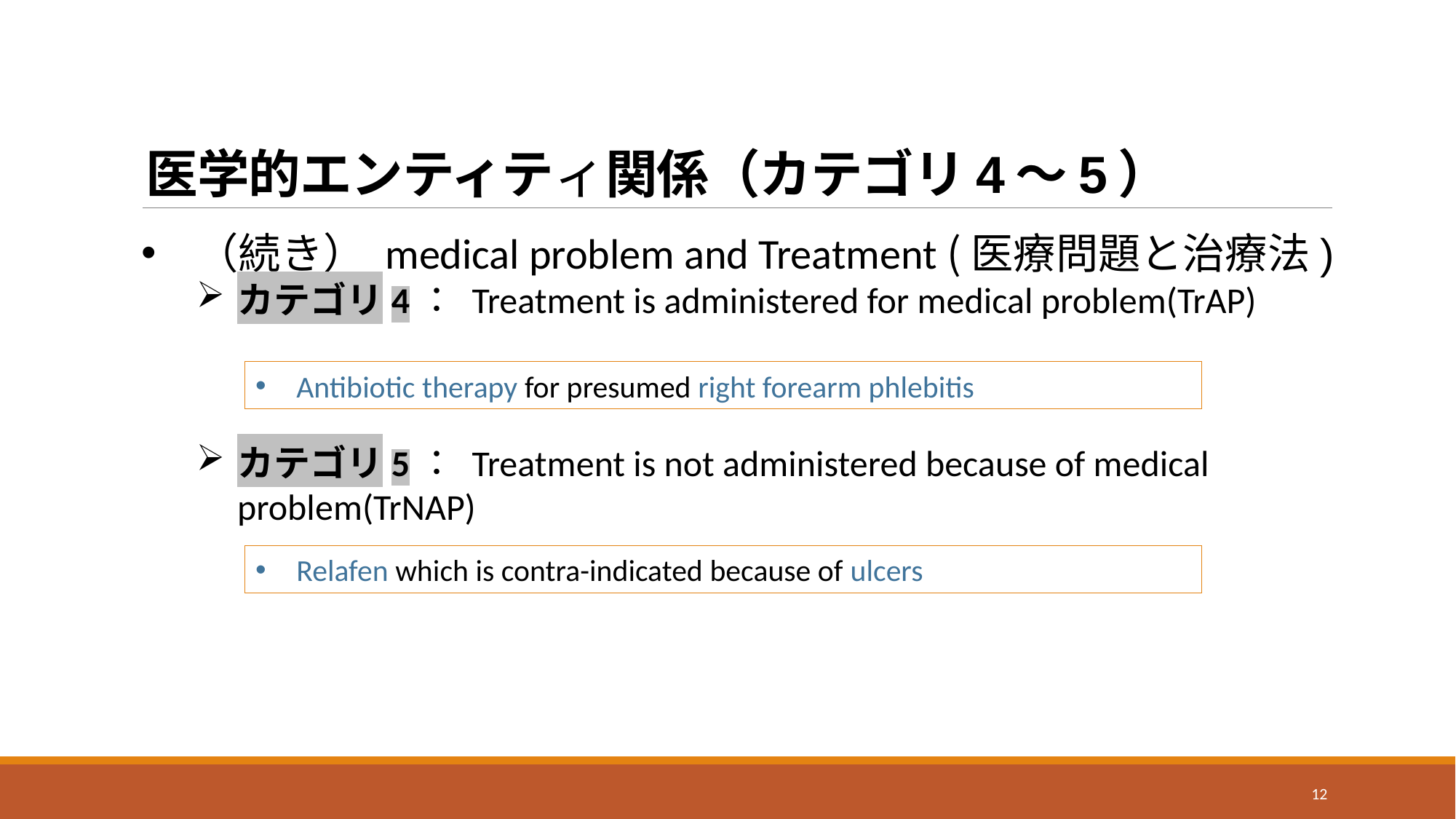

# 医学的エンティティ関係（カテゴリ4〜5）
（続き） medical problem and Treatment (医療問題と治療法)
カテゴリ4： Treatment is administered for medical problem(TrAP)
Antibiotic therapy for presumed right forearm phlebitis
カテゴリ5： Treatment is not administered because of medical problem(TrNAP)

Relafen which is contra-indicated because of ulcers
12